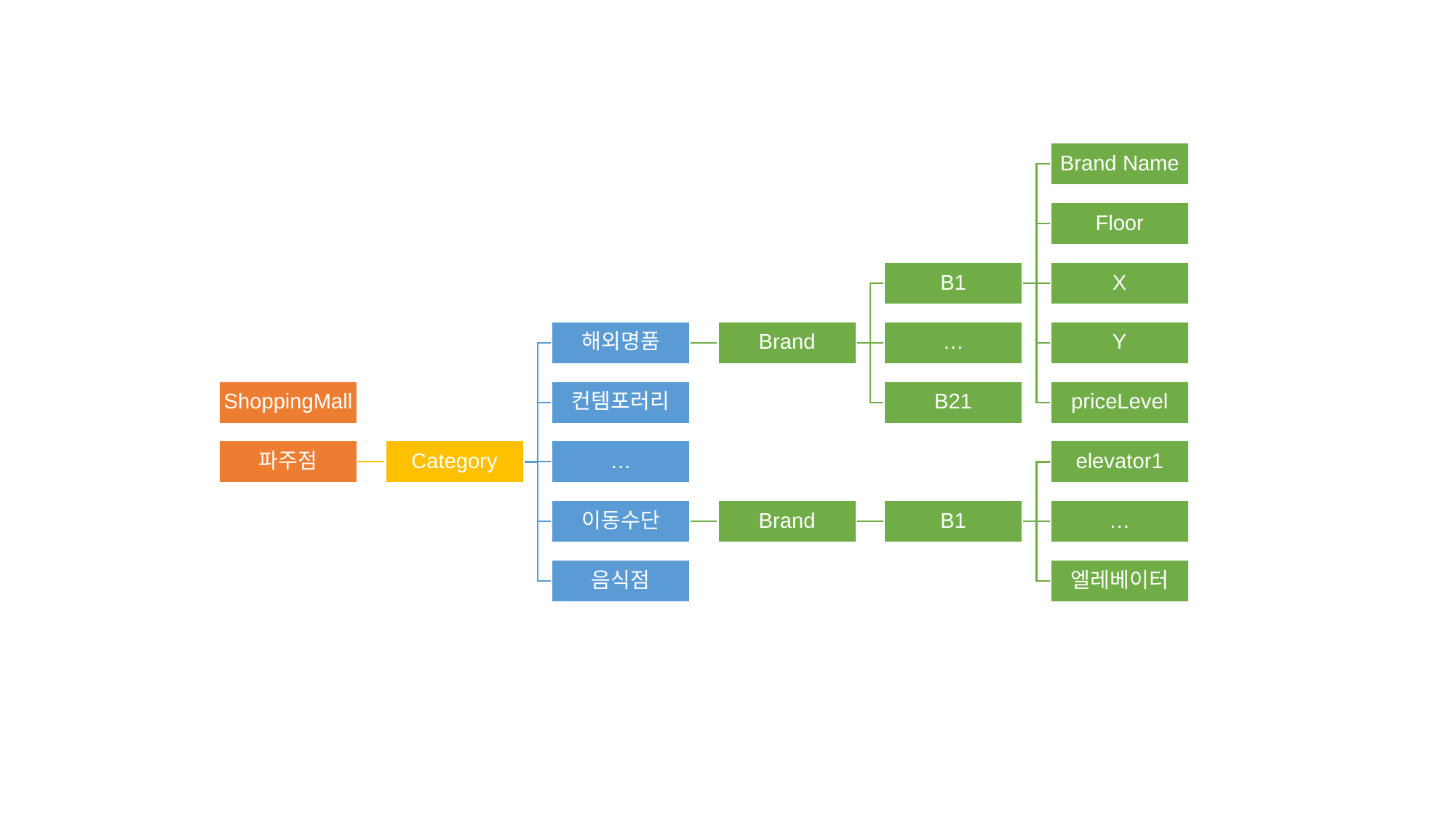

ShoppingMall
파주점
Category
해외명품
Brand
B1
Brand Name
Floor
X
Y
priceLevel
…
B21
컨템포러리
…
이동수단
Brand
B1
elevator1
…
엘레베이터
음식점